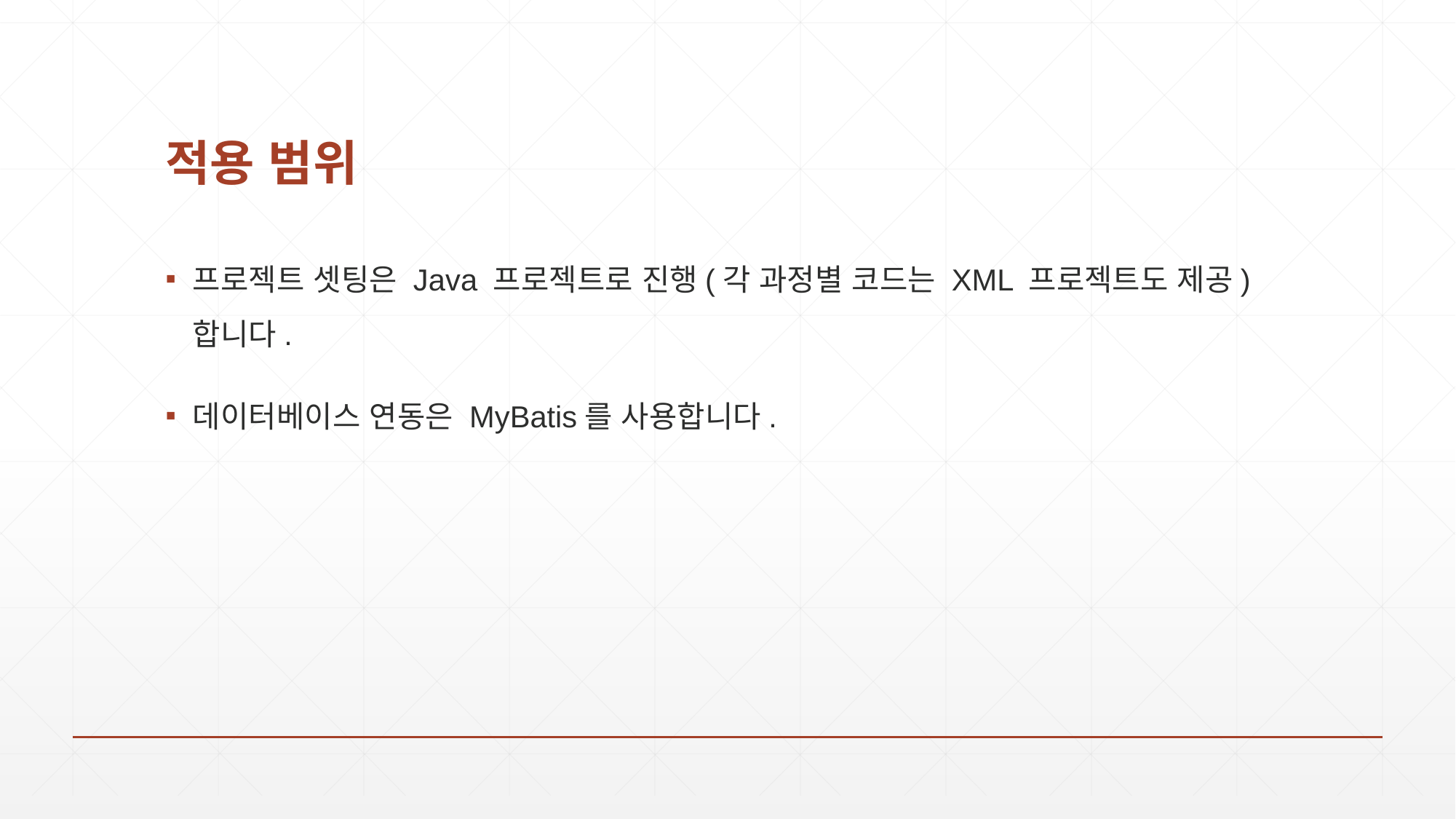

# 적용 범위
프로젝트 셋팅은 Java 프로젝트로 진행(각 과정별 코드는 XML 프로젝트도 제공)합니다.
데이터베이스 연동은 MyBatis를 사용합니다.